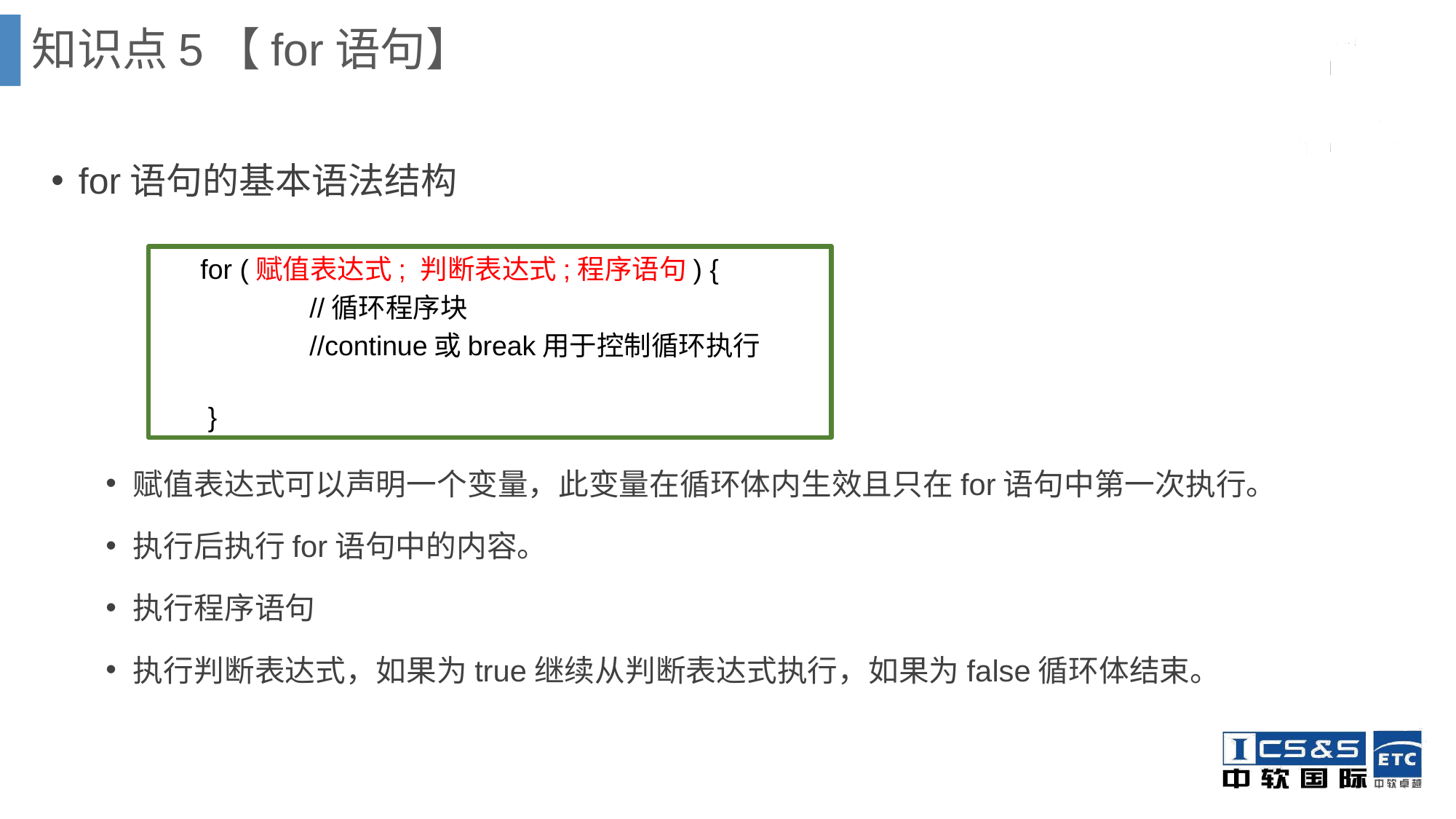

知识点5【for语句】
for语句的基本语法结构

赋值表达式可以声明一个变量，此变量在循环体内生效且只在for语句中第一次执行。
执行后执行for语句中的内容。
执行程序语句
执行判断表达式，如果为true继续从判断表达式执行，如果为false循环体结束。

	for (赋值表达式; 判断表达式;程序语句) {
		//循环程序块
		//continue或break用于控制循环执行
	 }